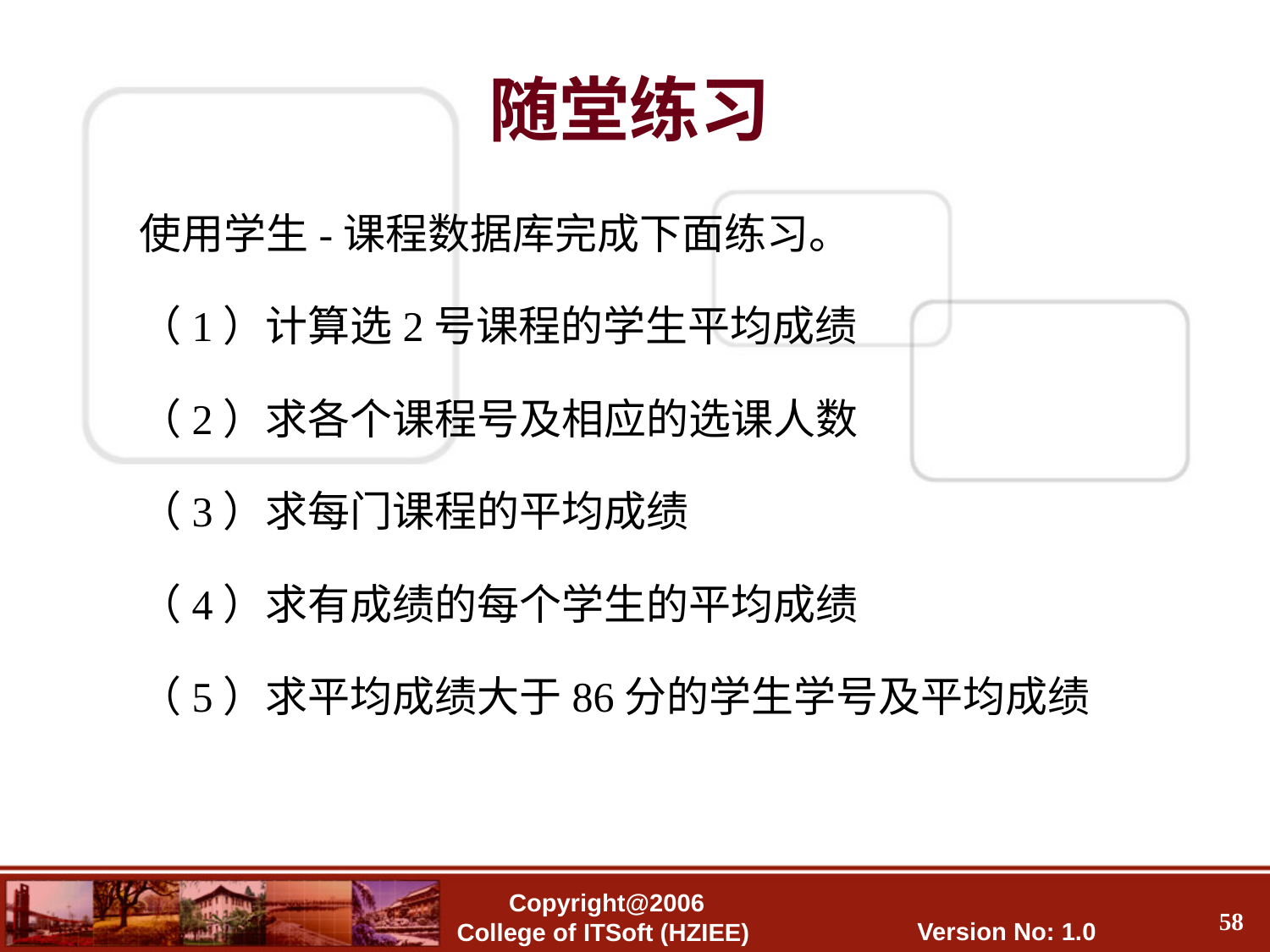

随堂练习
使用学生-课程数据库完成下面练习。
（1）计算选2号课程的学生平均成绩
（2）求各个课程号及相应的选课人数
（3）求每门课程的平均成绩
（4）求有成绩的每个学生的平均成绩
（5）求平均成绩大于86分的学生学号及平均成绩